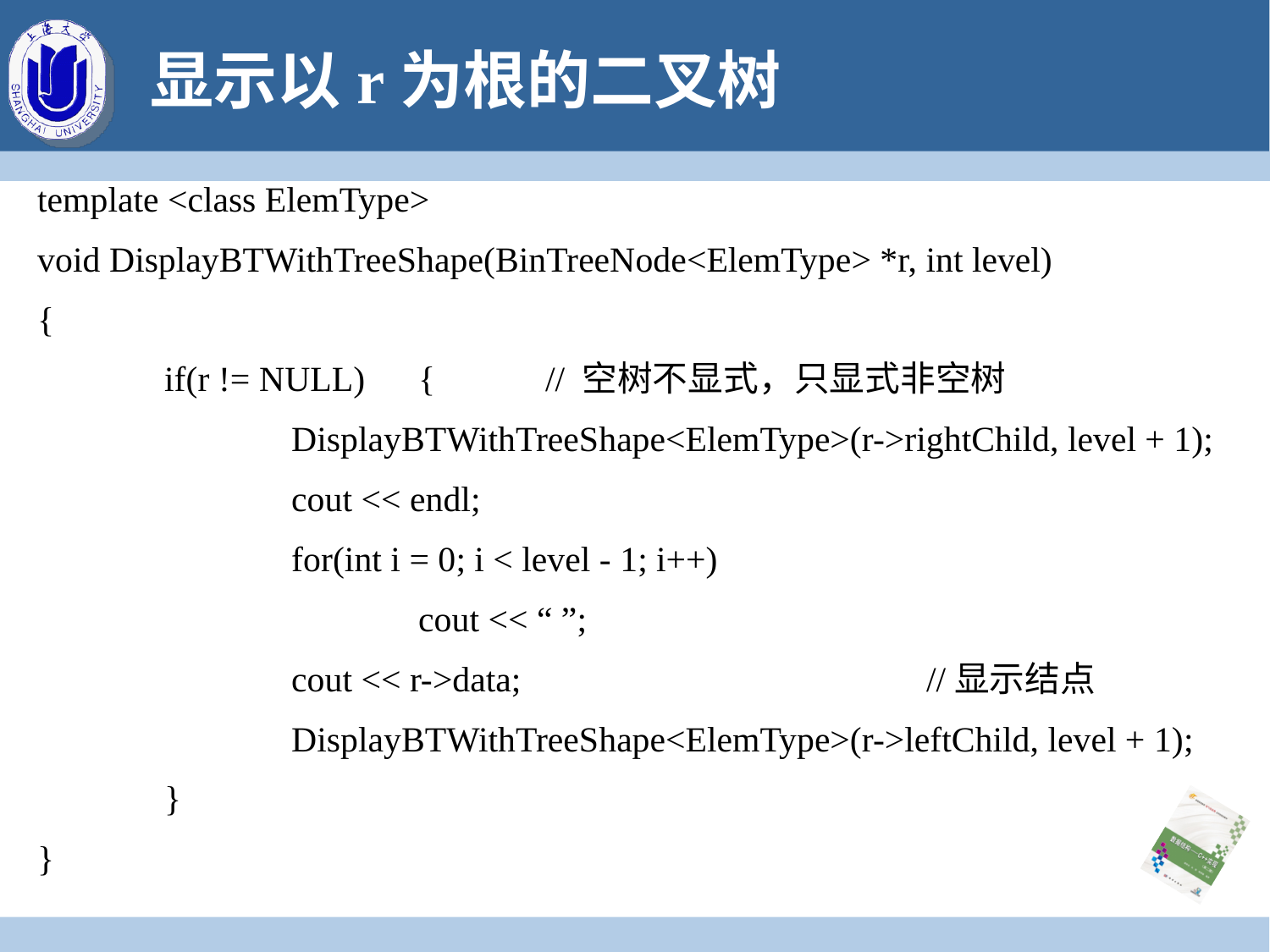

# 显示以r为根的二叉树
template <class ElemType>
void DisplayBTWithTreeShape(BinTreeNode<ElemType> *r, int level)
{
	if(r != NULL)	{	// 空树不显式，只显式非空树
		DisplayBTWithTreeShape<ElemType>(r->rightChild, level + 1);
		cout << endl;
		for(int i = 0; i < level - 1; i++)
			cout << “ ”;
		cout << r->data;				//显示结点
		DisplayBTWithTreeShape<ElemType>(r->leftChild, level + 1);
	}
}